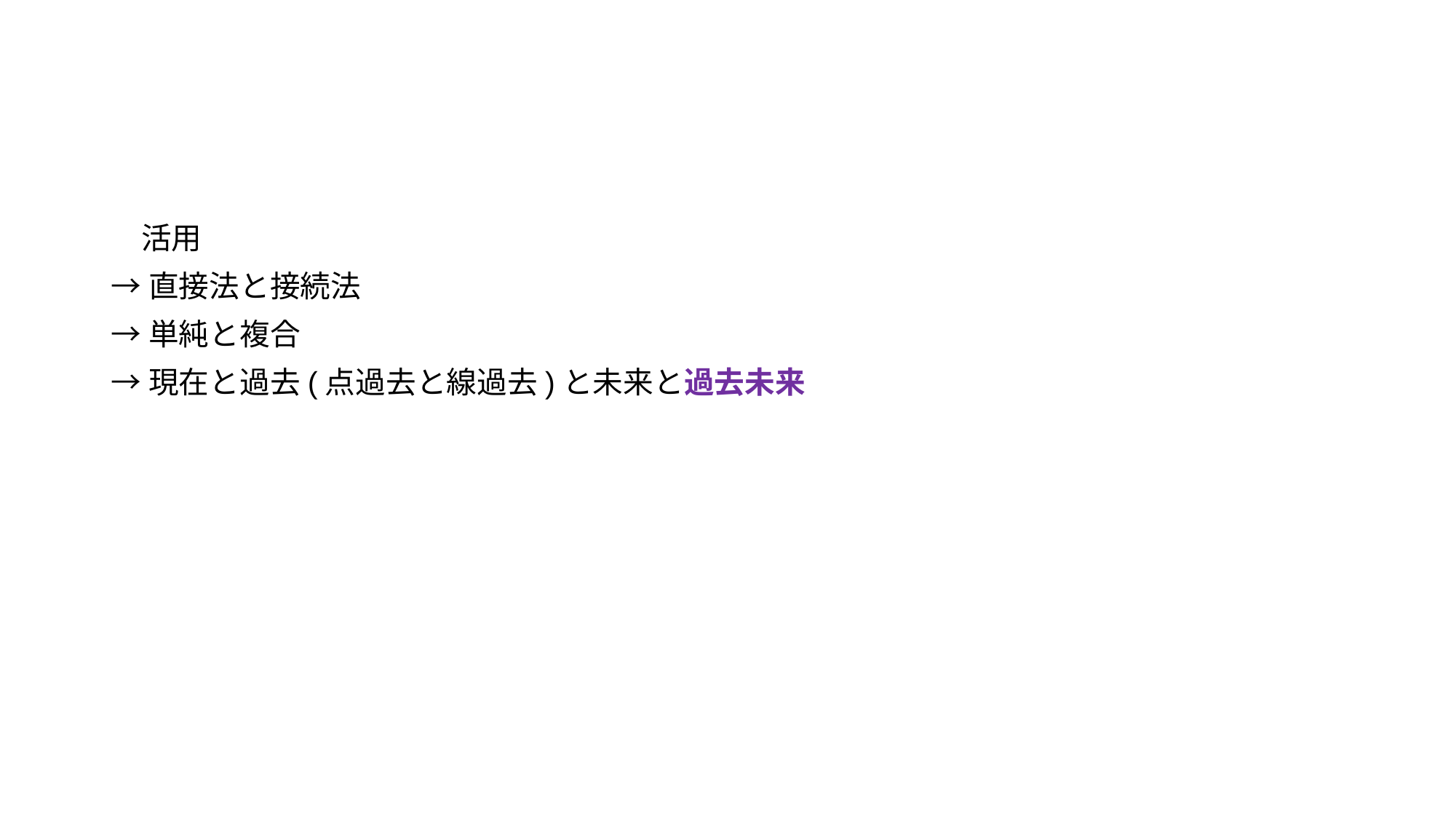

#
　活用
→直接法と接続法
→単純と複合
→現在と過去(点過去と線過去)と未来と過去未来